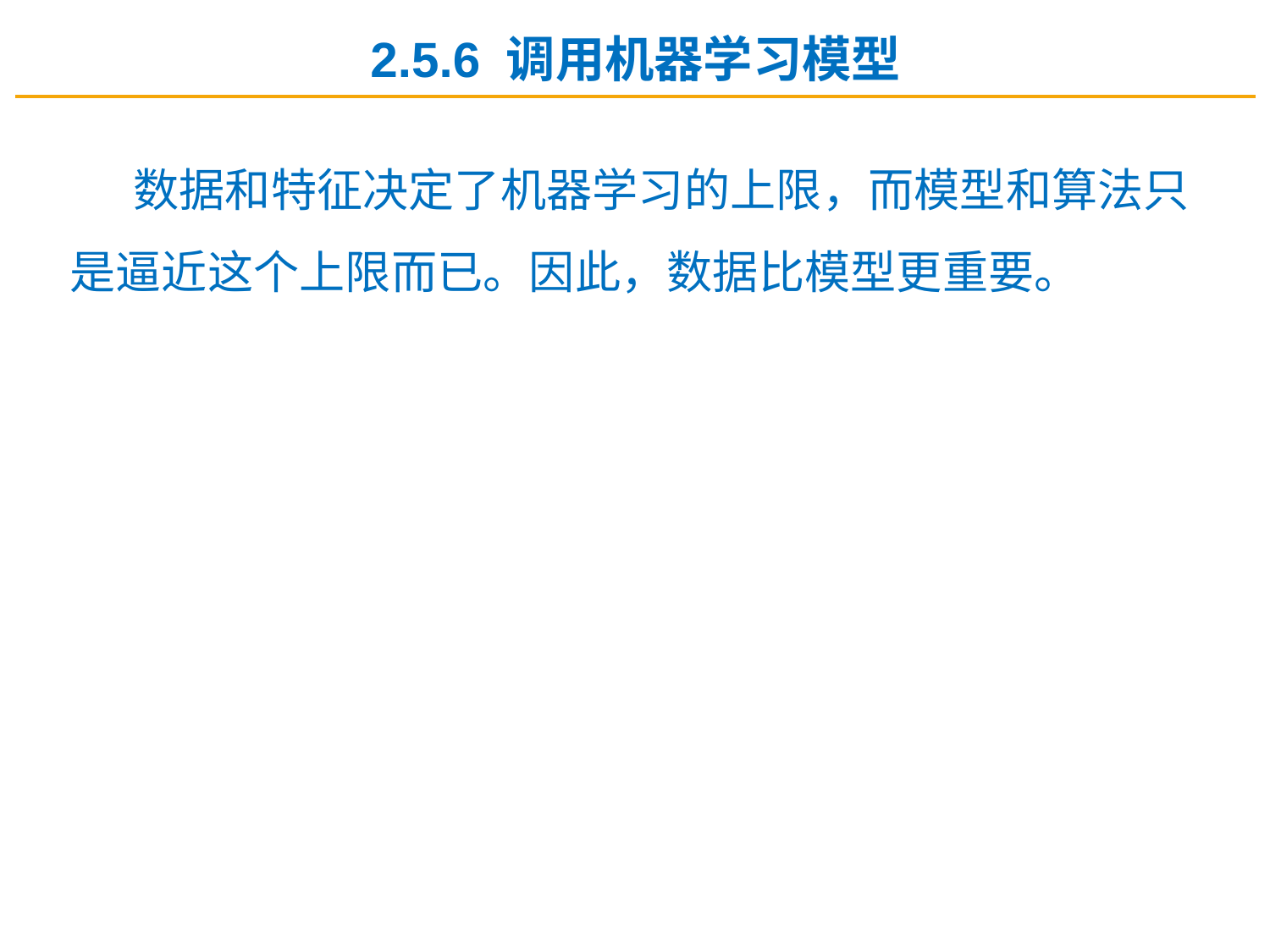

2.5.6 调用机器学习模型
数据和特征决定了机器学习的上限，而模型和算法只是逼近这个上限而已。因此，数据比模型更重要。